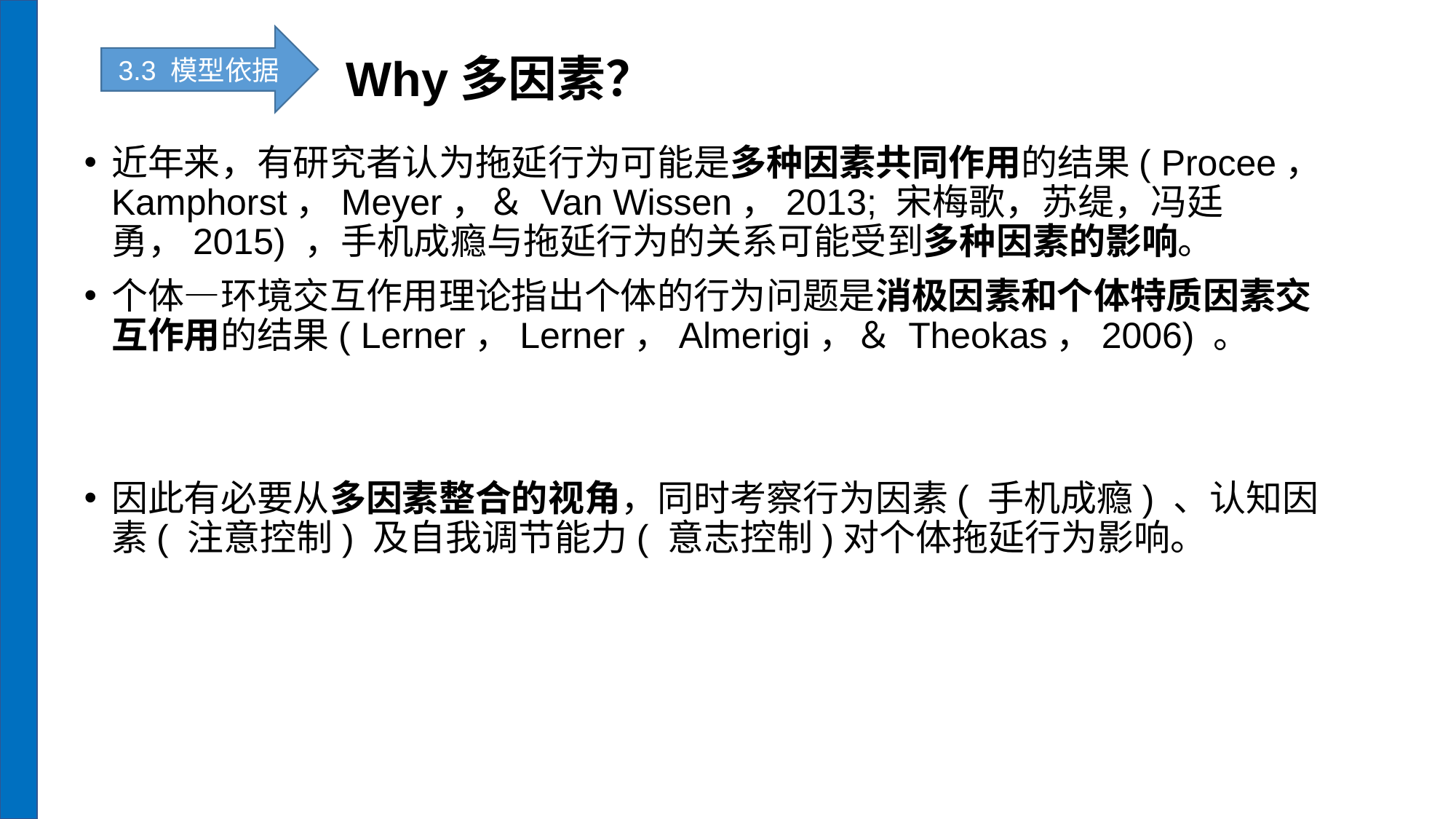

3.3 模型依据
Why多因素？
近年来，有研究者认为拖延行为可能是多种因素共同作用的结果( Procee，Kamphorst，Meyer，＆ Van Wissen，2013; 宋梅歌，苏缇，冯廷勇，2015) ，手机成瘾与拖延行为的关系可能受到多种因素的影响。
个体—环境交互作用理论指出个体的行为问题是消极因素和个体特质因素交互作用的结果( Lerner，Lerner，Almerigi，＆ Theokas，2006) 。

因此有必要从多因素整合的视角，同时考察行为因素( 手机成瘾) 、认知因素( 注意控制) 及自我调节能力( 意志控制)对个体拖延行为影响。